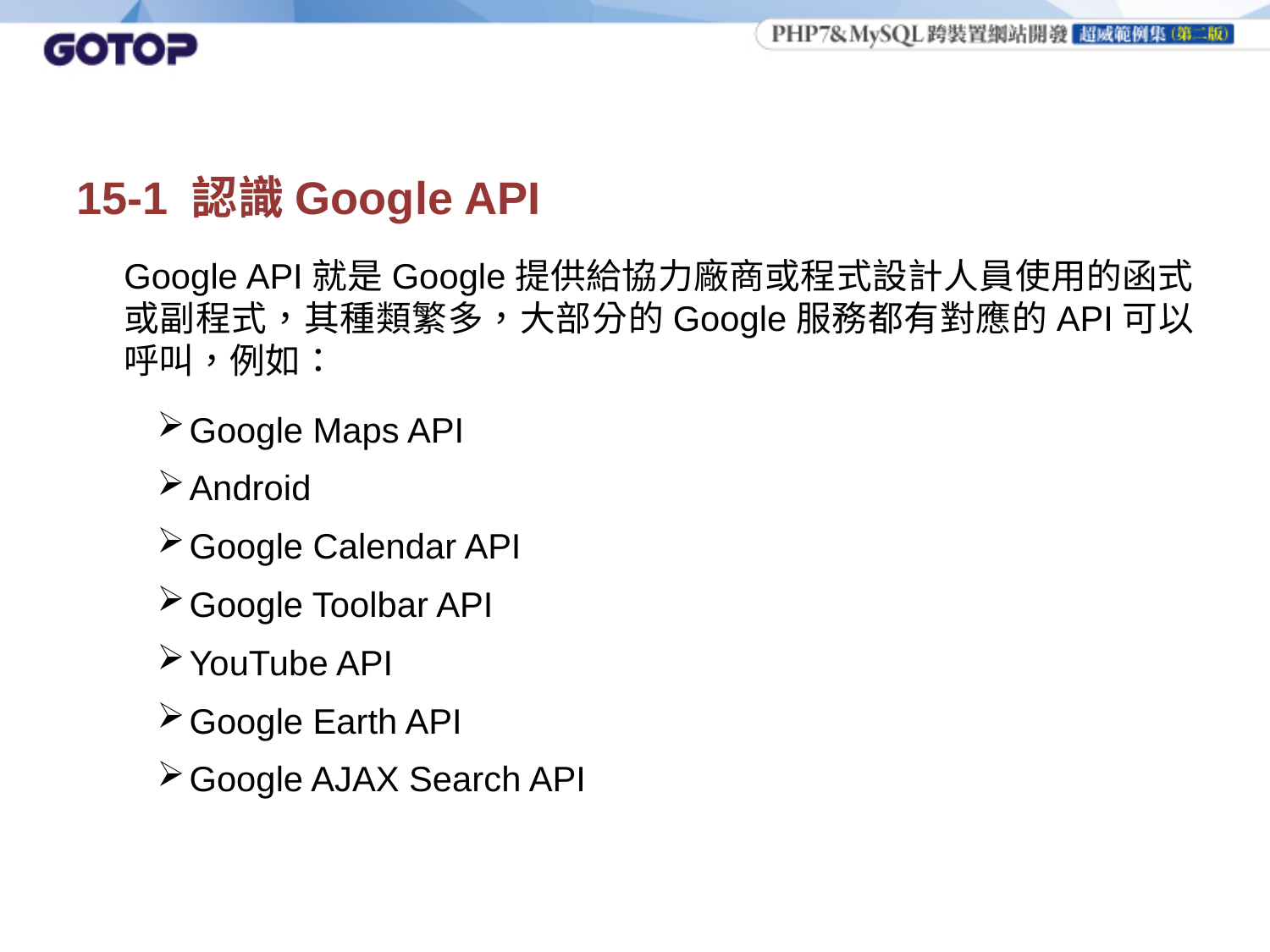

# 15-1 認識Google API
	Google API就是Google提供給協力廠商或程式設計人員使用的函式或副程式，其種類繁多，大部分的Google服務都有對應的API可以呼叫，例如：
Google Maps API
Android
Google Calendar API
Google Toolbar API
YouTube API
Google Earth API
Google AJAX Search API